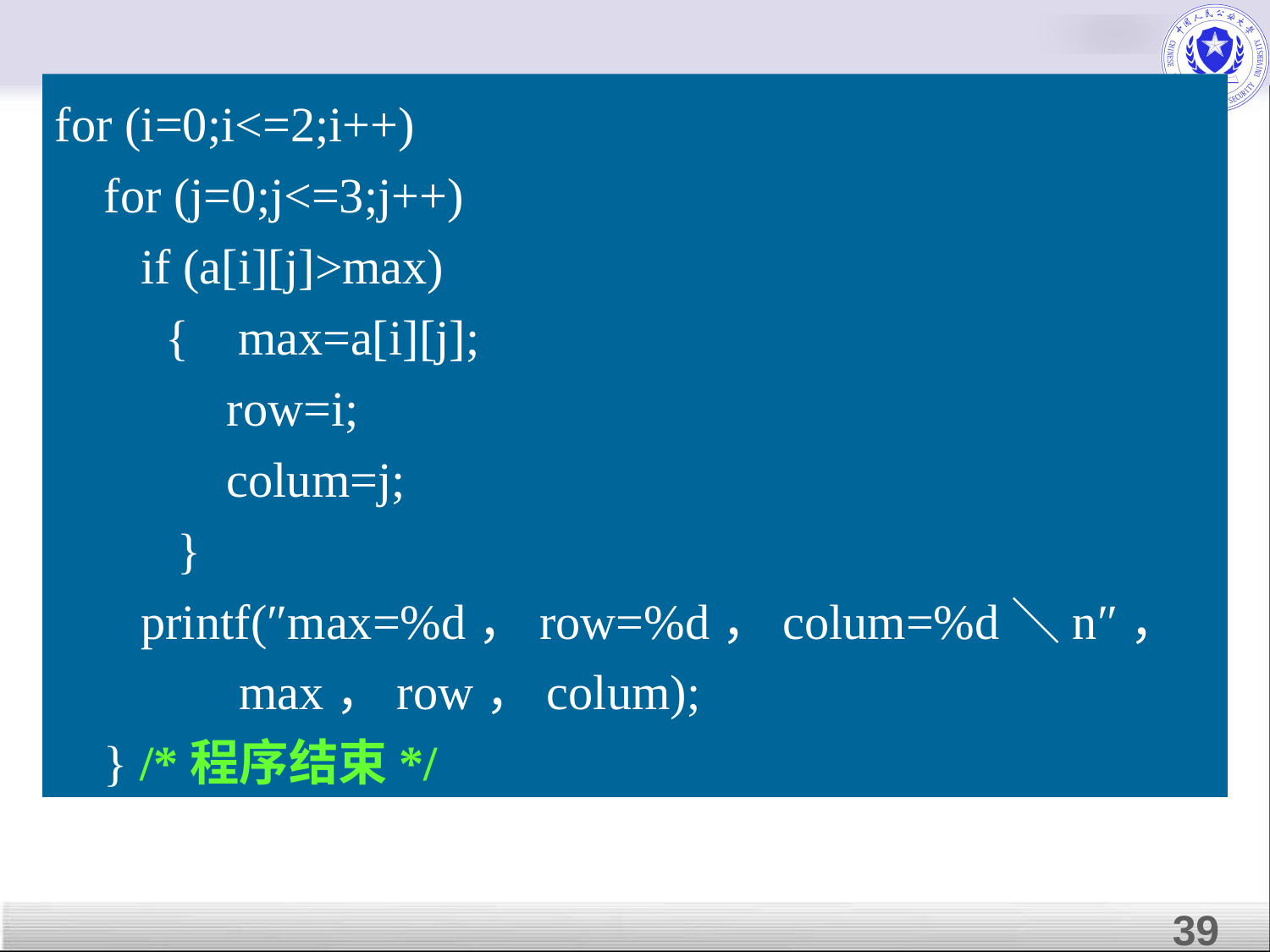

for (i=0;i<=2;i++)
    for (j=0;j<=3;j++)
       if (a[i][j]>max)
         {    max=a[i][j];
              row=i;
              colum=j;
          }
       printf(″max=%d，row=%d，colum=%d＼n″，
               max，row，colum);
    } /*程序结束*/